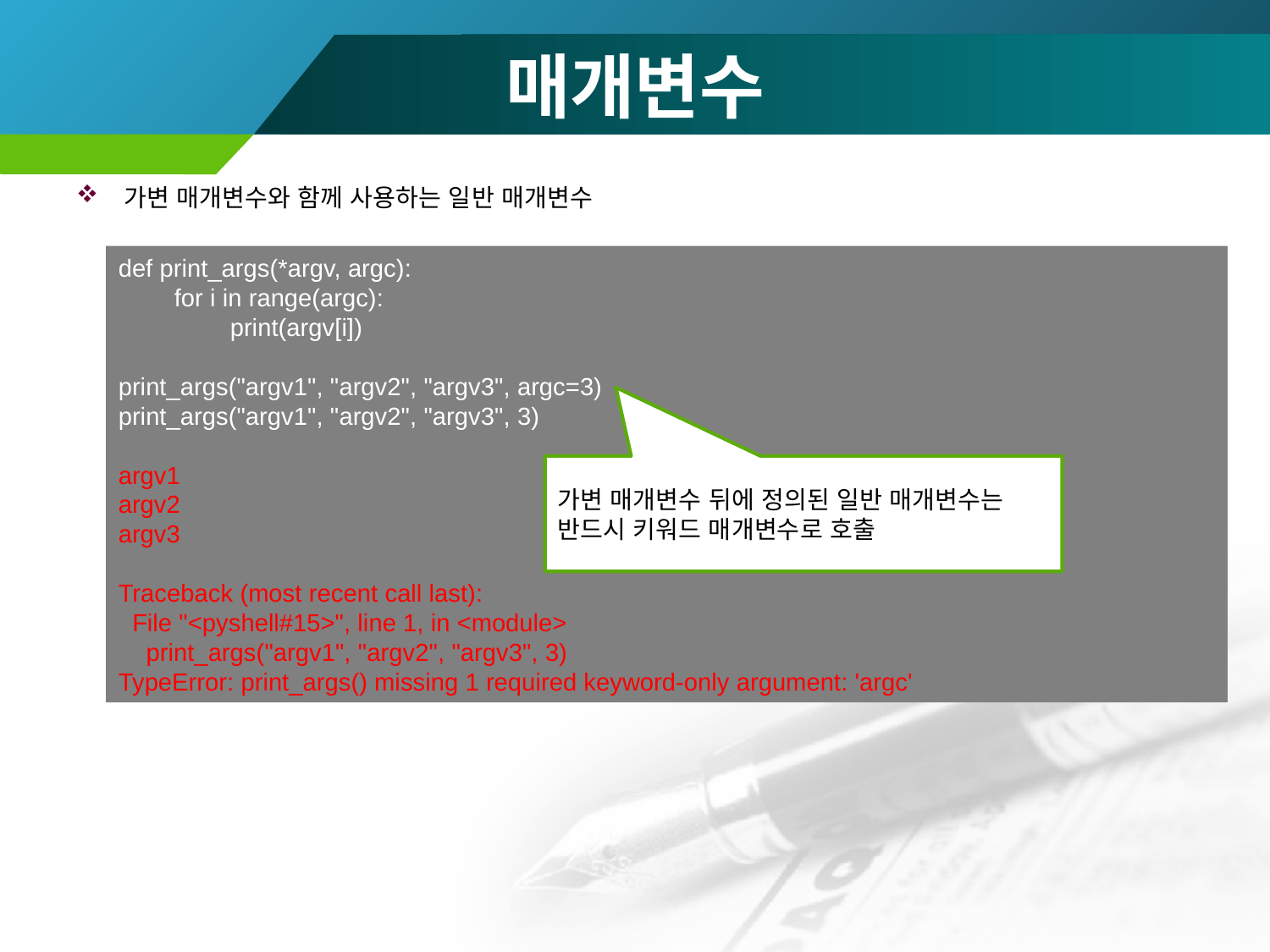

# 매개변수
가변 매개변수와 함께 사용하는 일반 매개변수
def print_args(*argv, argc):
        for i in range(argc):
                print(argv[i])

print_args("argv1", "argv2", "argv3", argc=3)
print_args("argv1", "argv2", "argv3", 3)

argv1
argv2
argv3

Traceback (most recent call last):
  File "<pyshell#15>", line 1, in <module>
    print_args("argv1", "argv2", "argv3", 3)
TypeError: print_args() missing 1 required keyword-only argument: 'argc'
가변 매개변수 뒤에 정의된 일반 매개변수는 반드시 키워드 매개변수로 호출